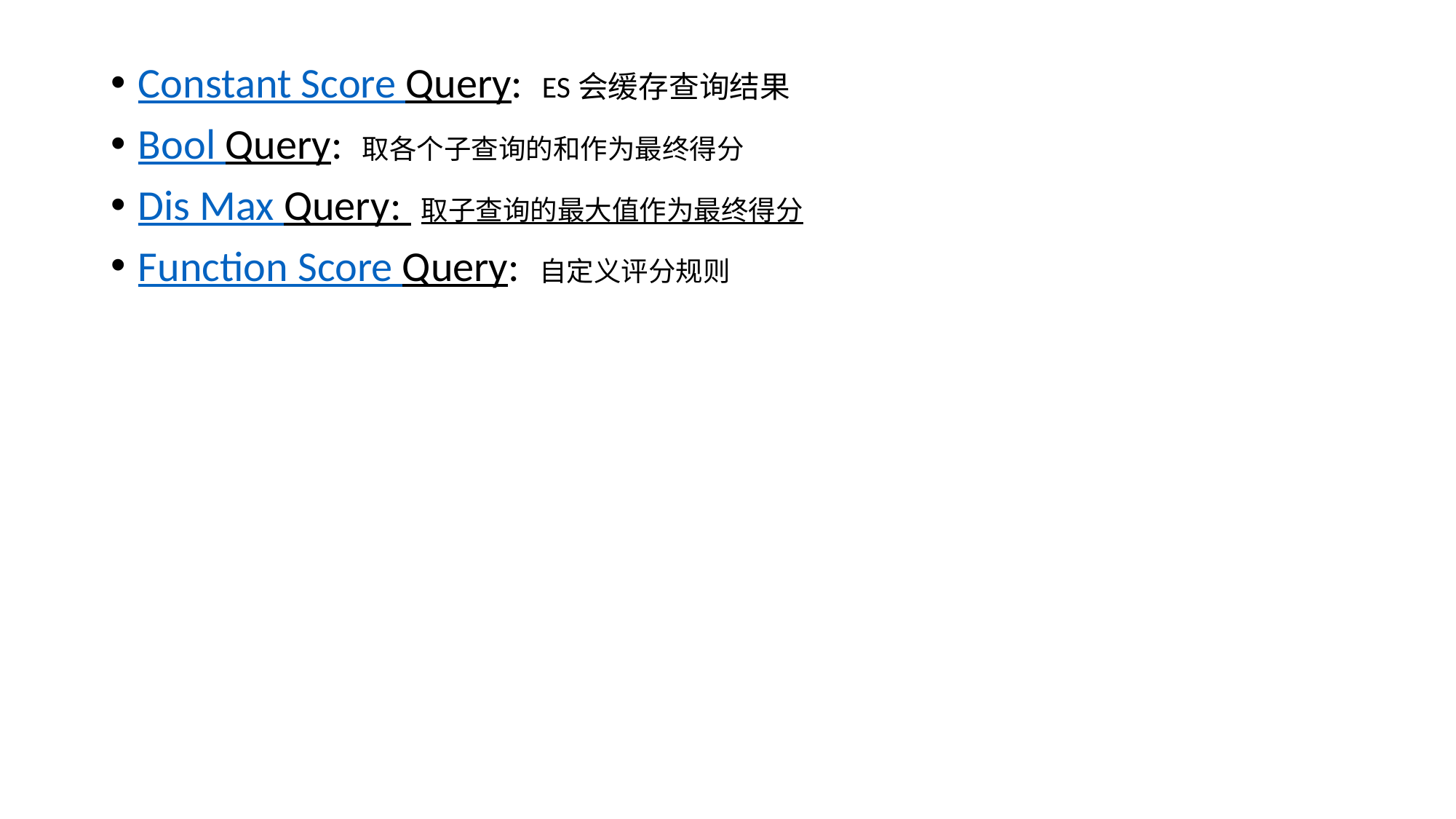

Constant Score Query:  ES会缓存查询结果
Bool Query: 取各个子查询的和作为最终得分
Dis Max Query: 取子查询的最大值作为最终得分
Function Score Query: 自定义评分规则